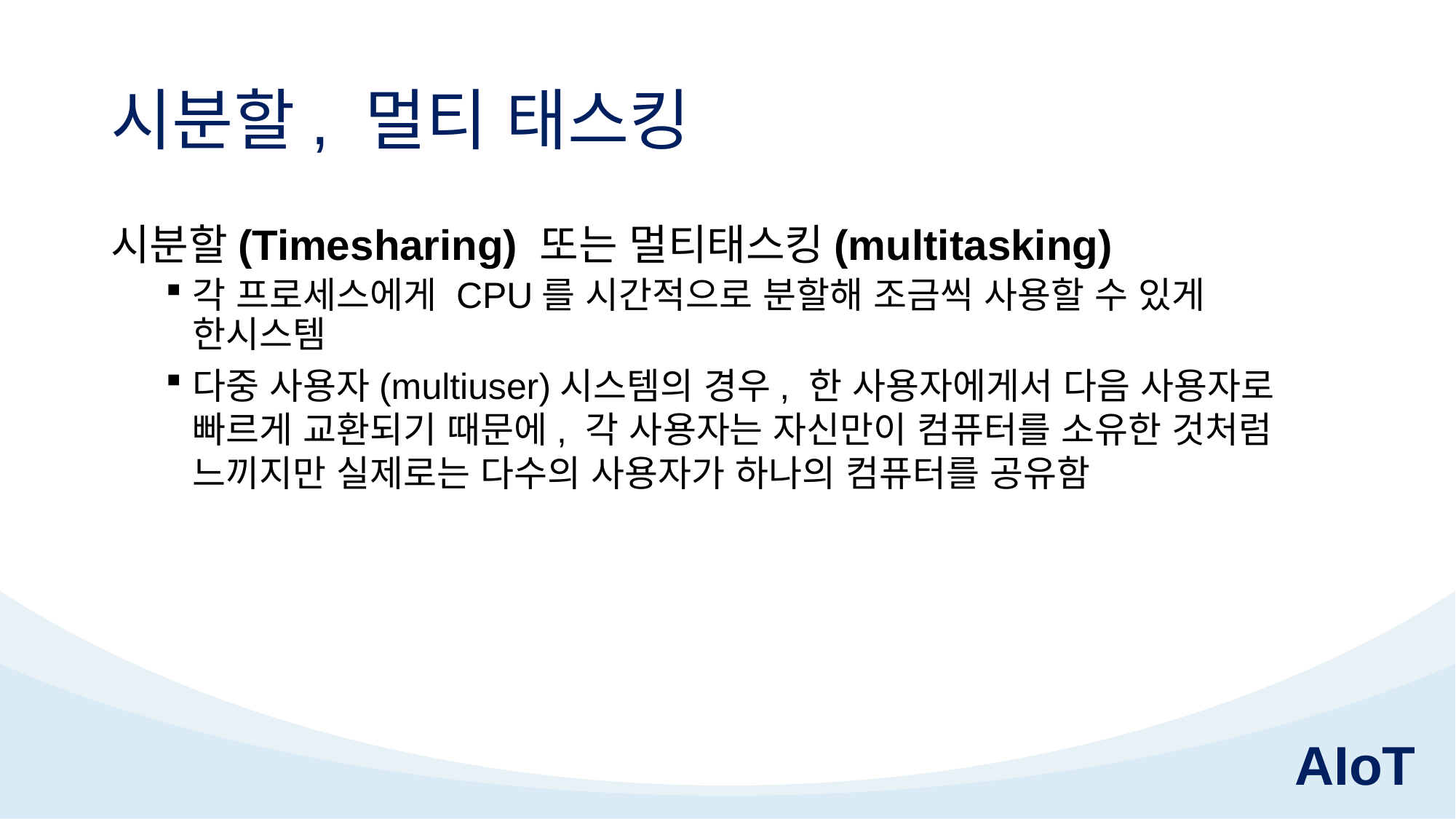

# 시분할, 멀티 태스킹
시분할(Timesharing) 또는 멀티태스킹(multitasking)
각 프로세스에게 CPU를 시간적으로 분할해 조금씩 사용할 수 있게 한시스템
다중 사용자(multiuser)시스템의 경우, 한 사용자에게서 다음 사용자로 빠르게 교환되기 때문에, 각 사용자는 자신만이 컴퓨터를 소유한 것처럼 느끼지만 실제로는 다수의 사용자가 하나의 컴퓨터를 공유함